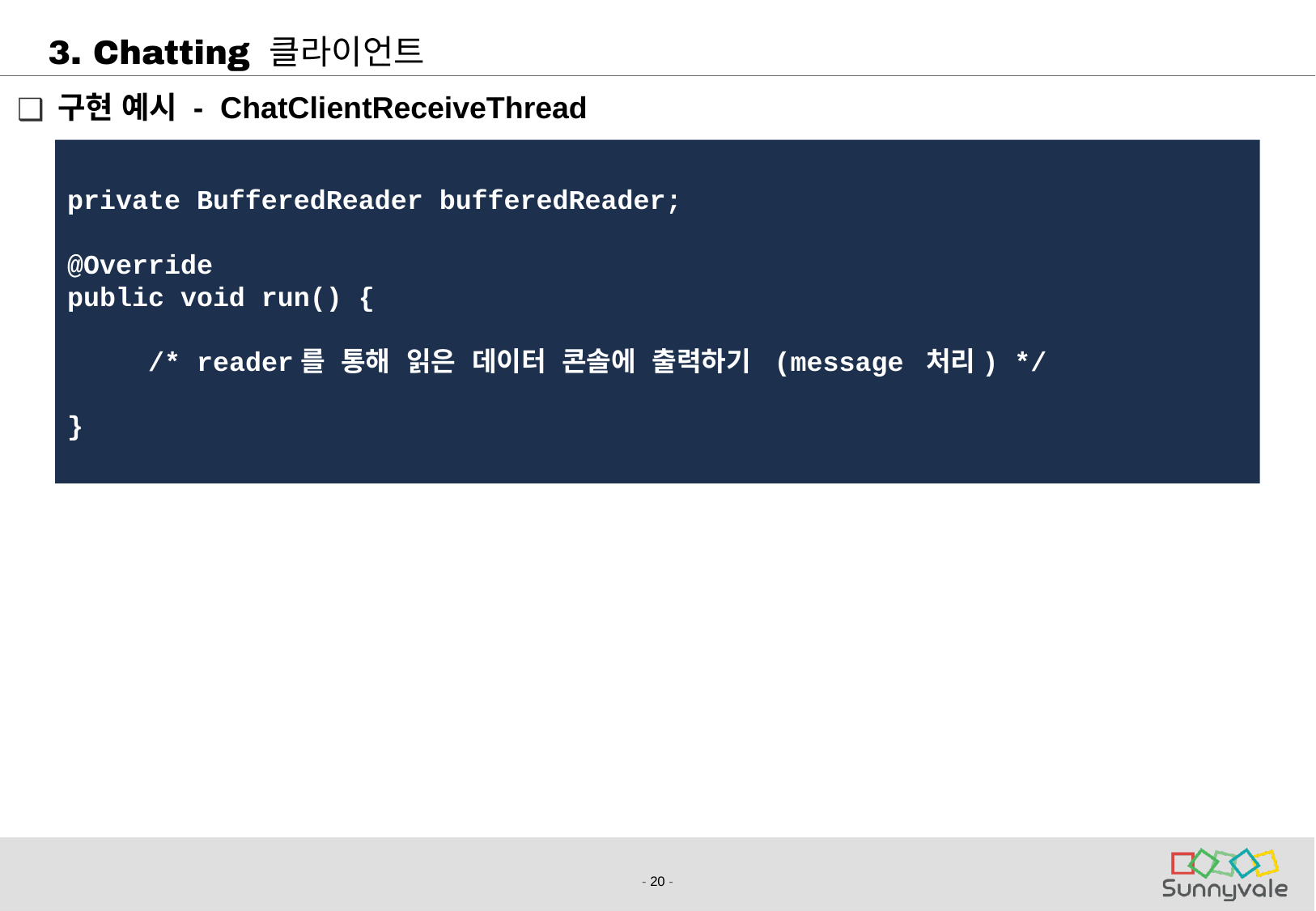

# 3. Chatting 클라이언트
구현 예시 -  ChatClientReceiveThread

private BufferedReader bufferedReader;

@Override
public void run() {

     /* reader를 통해 읽은 데이터 콘솔에 출력하기 (message 처리) */

}